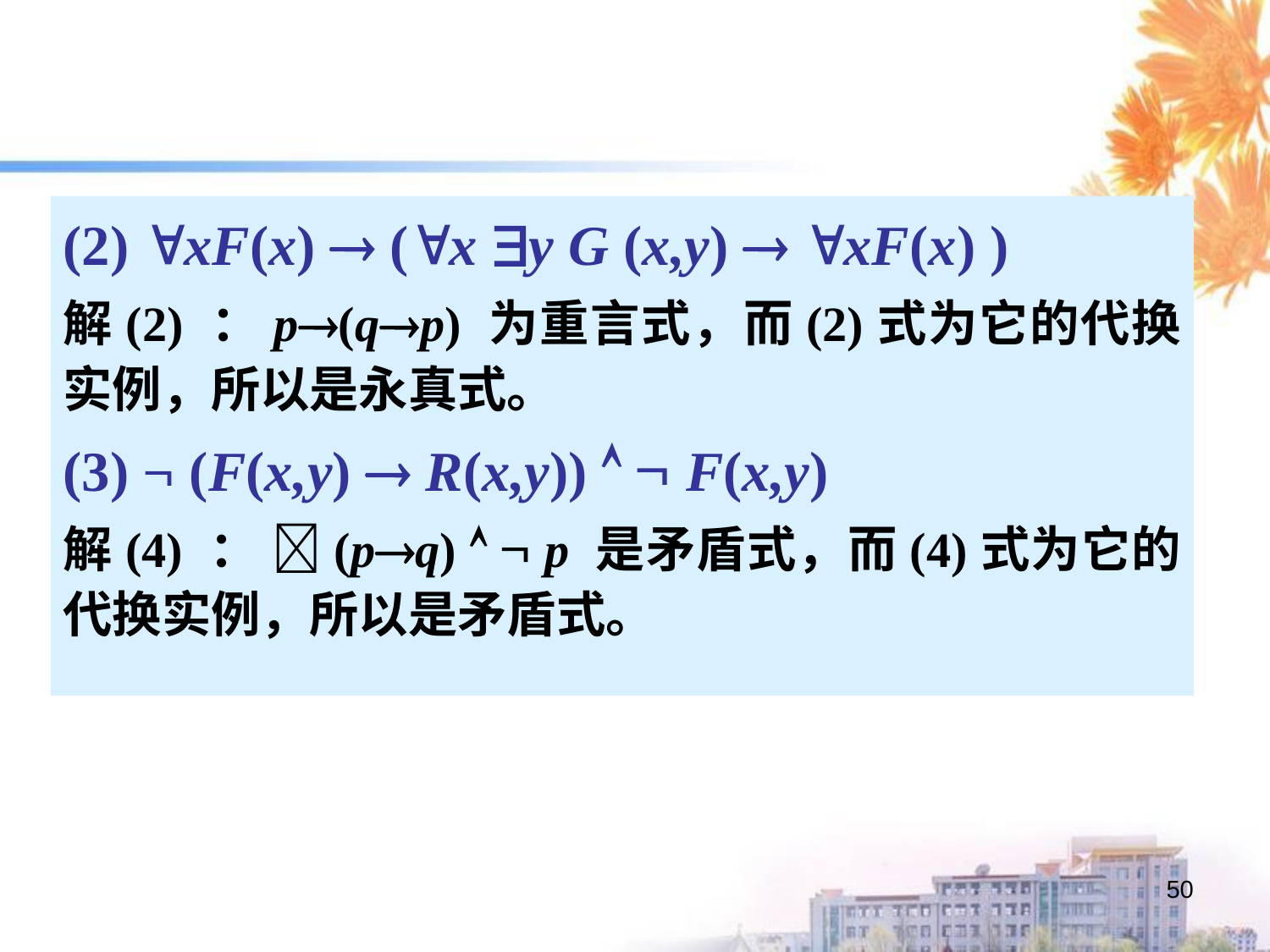

(2) ∀xF(x) → (∀x ∃y G (x,y) → ∀xF(x) )
解(2) ：p→(q→p) 为重言式，而(2)式为它的代换实例，所以是永真式。
(3) ¬ (F(x,y) → R(x,y)) ∧ ¬ F(x,y)
解(4) ： ¬(p→q) ∧ ¬ p 是矛盾式，而(4)式为它的代换实例，所以是矛盾式。

50